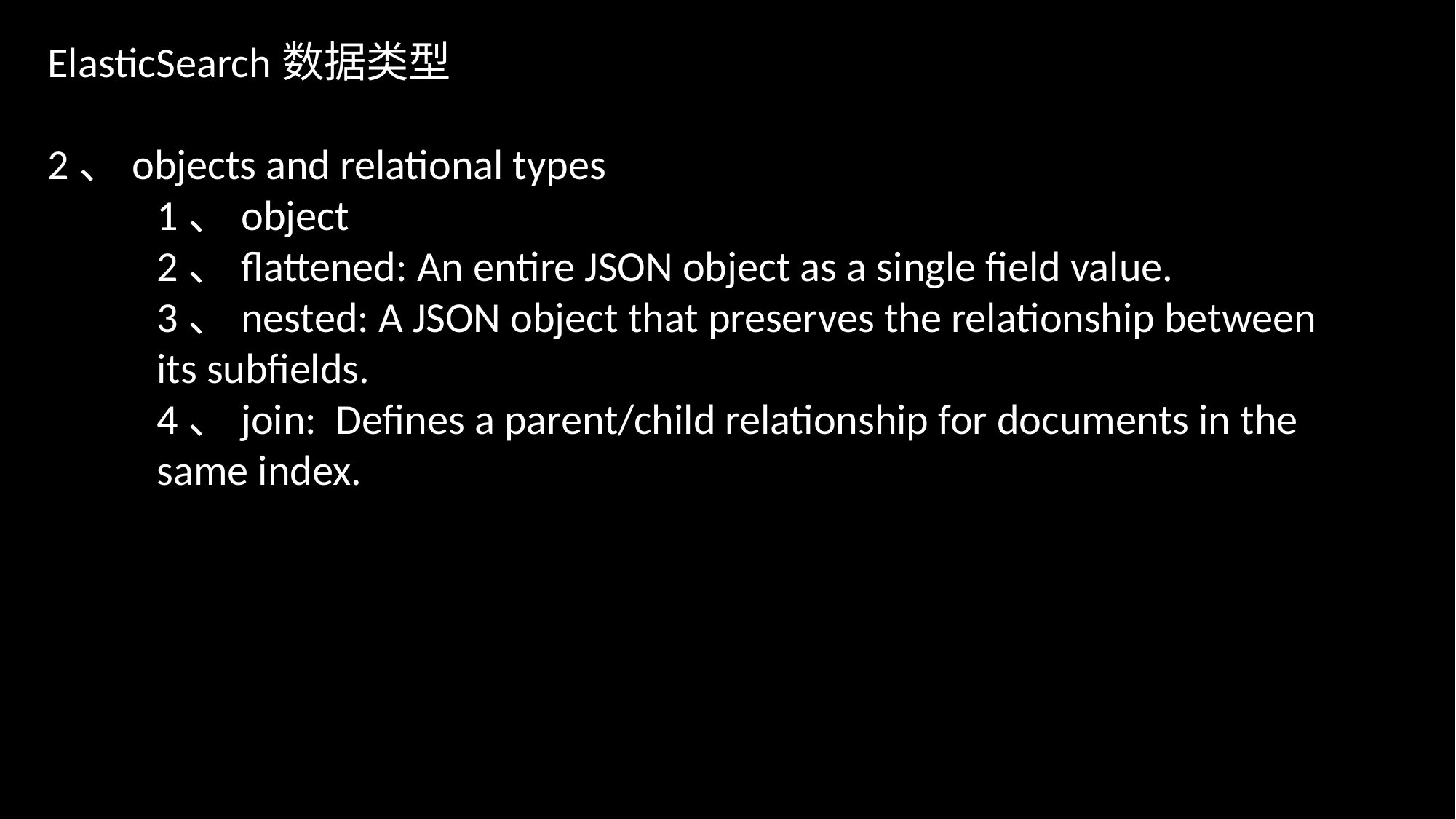

ElasticSearch数据类型

2、objects and relational types
	1、object
	2、flattened: An entire JSON object as a single field value.
	3、nested: A JSON object that preserves the relationship between 		its subfields.
	4、join:  Defines a parent/child relationship for documents in the 		same index.